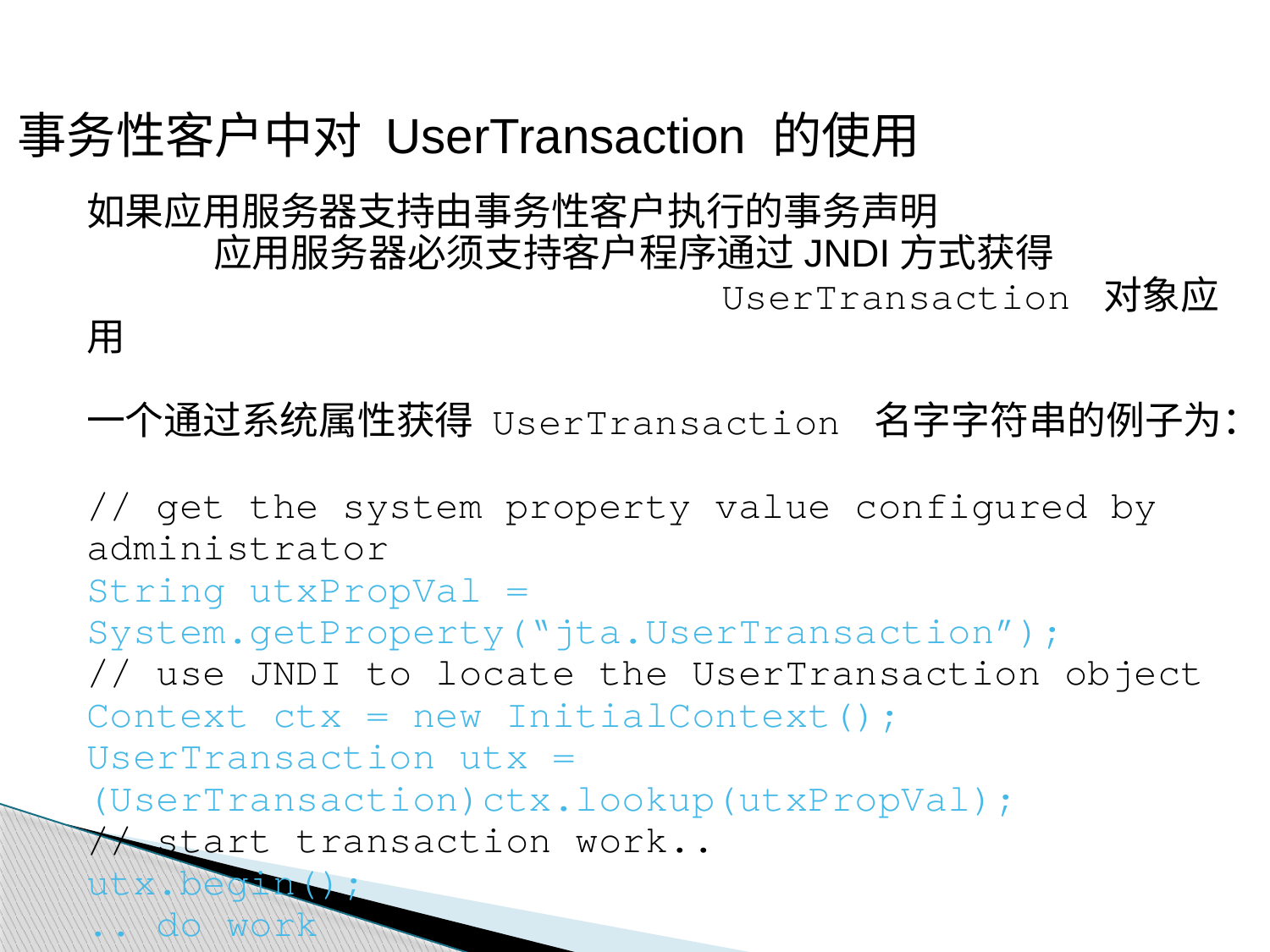

事务性客户中对 UserTransaction 的使用
如果应用服务器支持由事务性客户执行的事务声明
	应用服务器必须支持客户程序通过JNDI方式获得						UserTransaction 对象应用

一个通过系统属性获得 UserTransaction 名字字符串的例子为：

// get the system property value configured by administrator
String utxPropVal = System.getProperty(“jta.UserTransaction”);
// use JNDI to locate the UserTransaction object
Context ctx = new InitialContext();
UserTransaction utx = (UserTransaction)ctx.lookup(utxPropVal);
// start transaction work..
utx.begin();
.. do work
utx.commit();